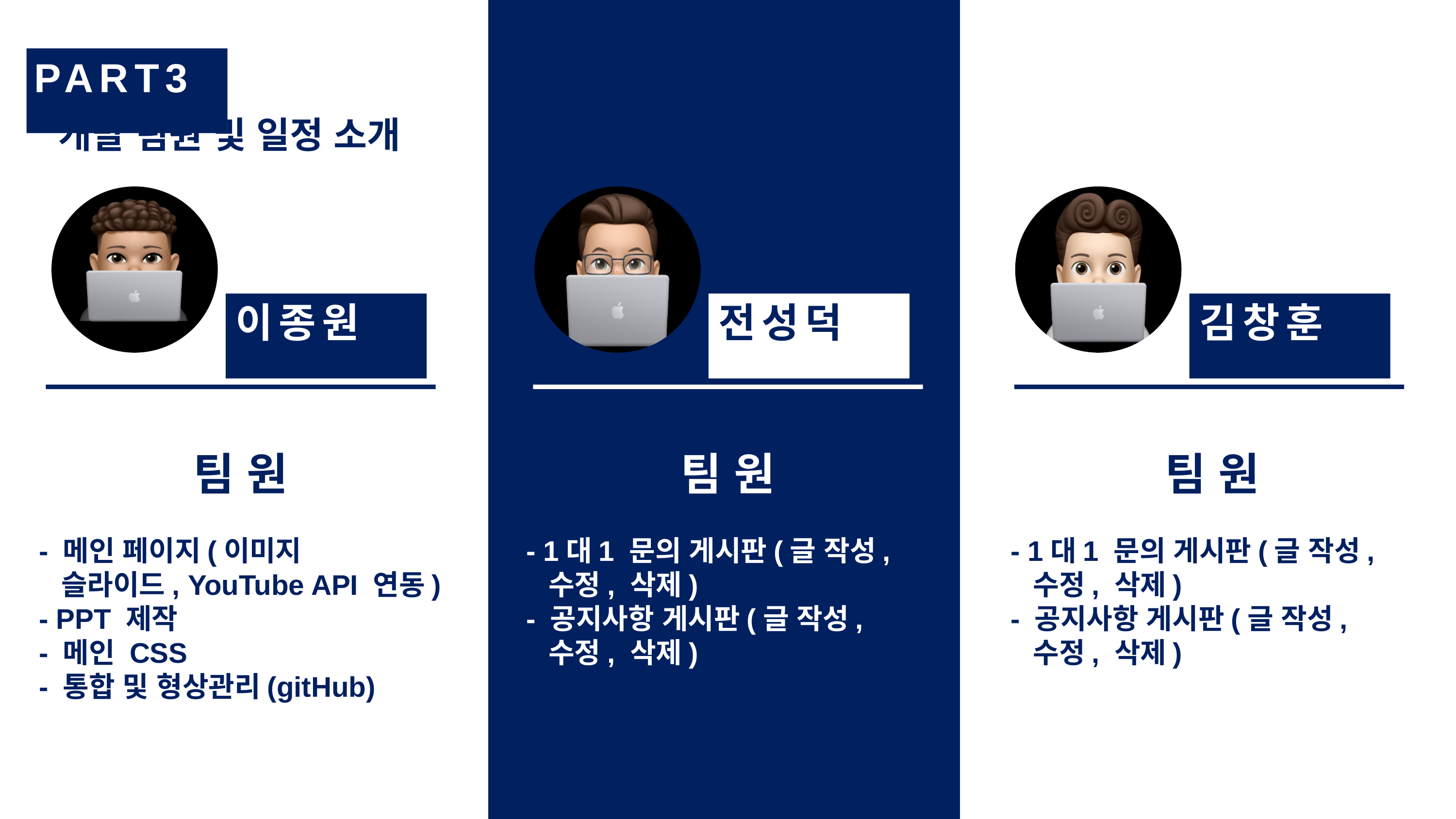

PART3
개발 팀원 및 일정 소개

이종원
전성덕
김창훈
팀 원

- 메인 페이지(이미지
  슬라이드, YouTube API 연동)
- PPT 제작
- 메인 CSS
- 통합 및 형상관리(gitHub)
팀 원

- 1대1 문의 게시판(글 작성,
  수정, 삭제)
- 공지사항 게시판(글 작성,
  수정, 삭제)
팀 원

- 1대1 문의 게시판(글 작성,
  수정, 삭제)
- 공지사항 게시판(글 작성,
  수정, 삭제)